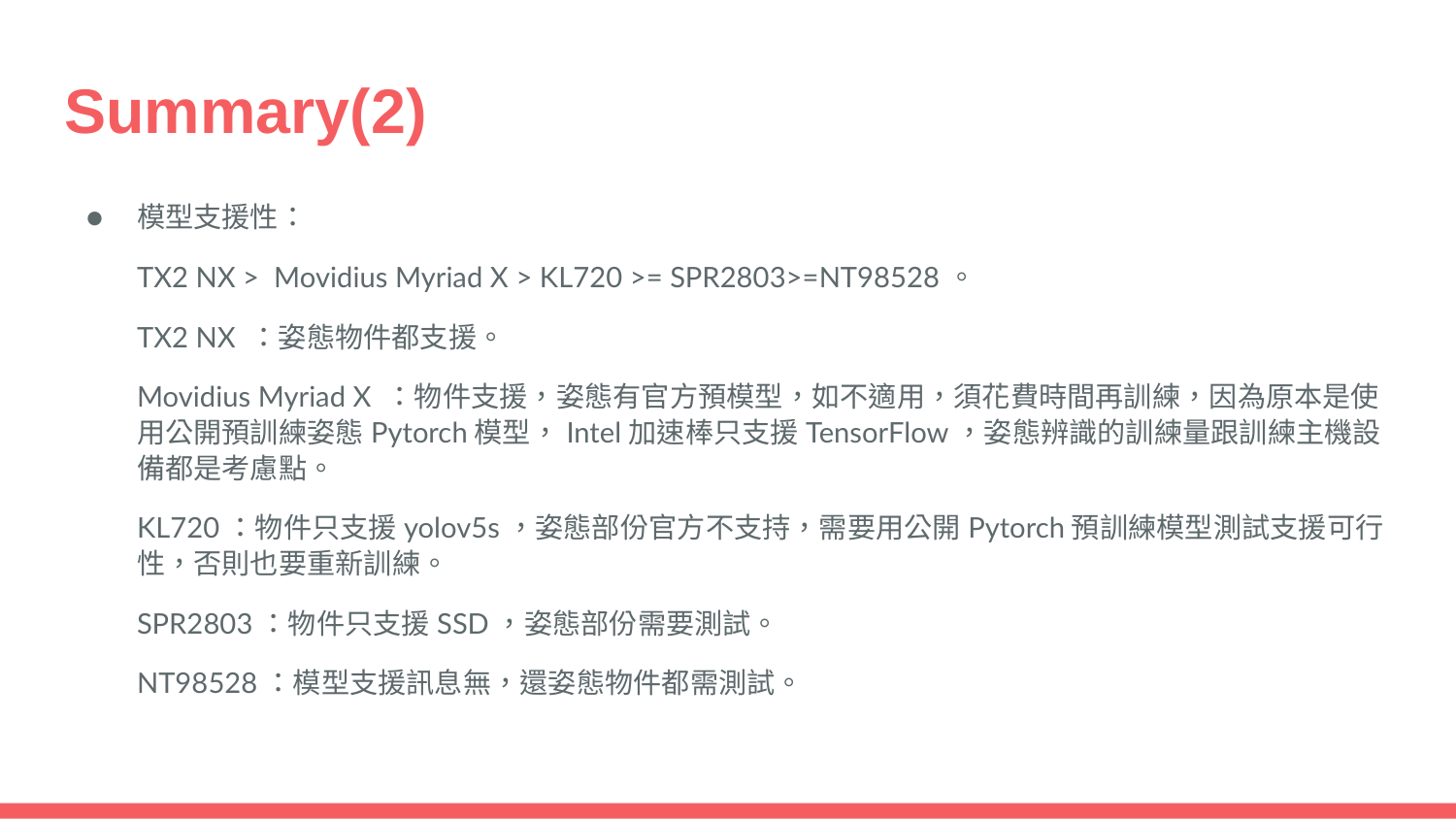

# Summary(2)
模型支援性：
TX2 NX >  Movidius Myriad X > KL720 >= SPR2803>=NT98528。
TX2 NX ：姿態物件都支援。
Movidius Myriad X ：物件支援，姿態有官方預模型，如不適用，須花費時間再訓練，因為原本是使用公開預訓練姿態Pytorch模型，Intel加速棒只支援TensorFlow，姿態辨識的訓練量跟訓練主機設備都是考慮點。
KL720：物件只支援yolov5s，姿態部份官方不支持，需要用公開Pytorch預訓練模型測試支援可行性，否則也要重新訓練。
SPR2803：物件只支援SSD，姿態部份需要測試。
NT98528：模型支援訊息無，還姿態物件都需測試。